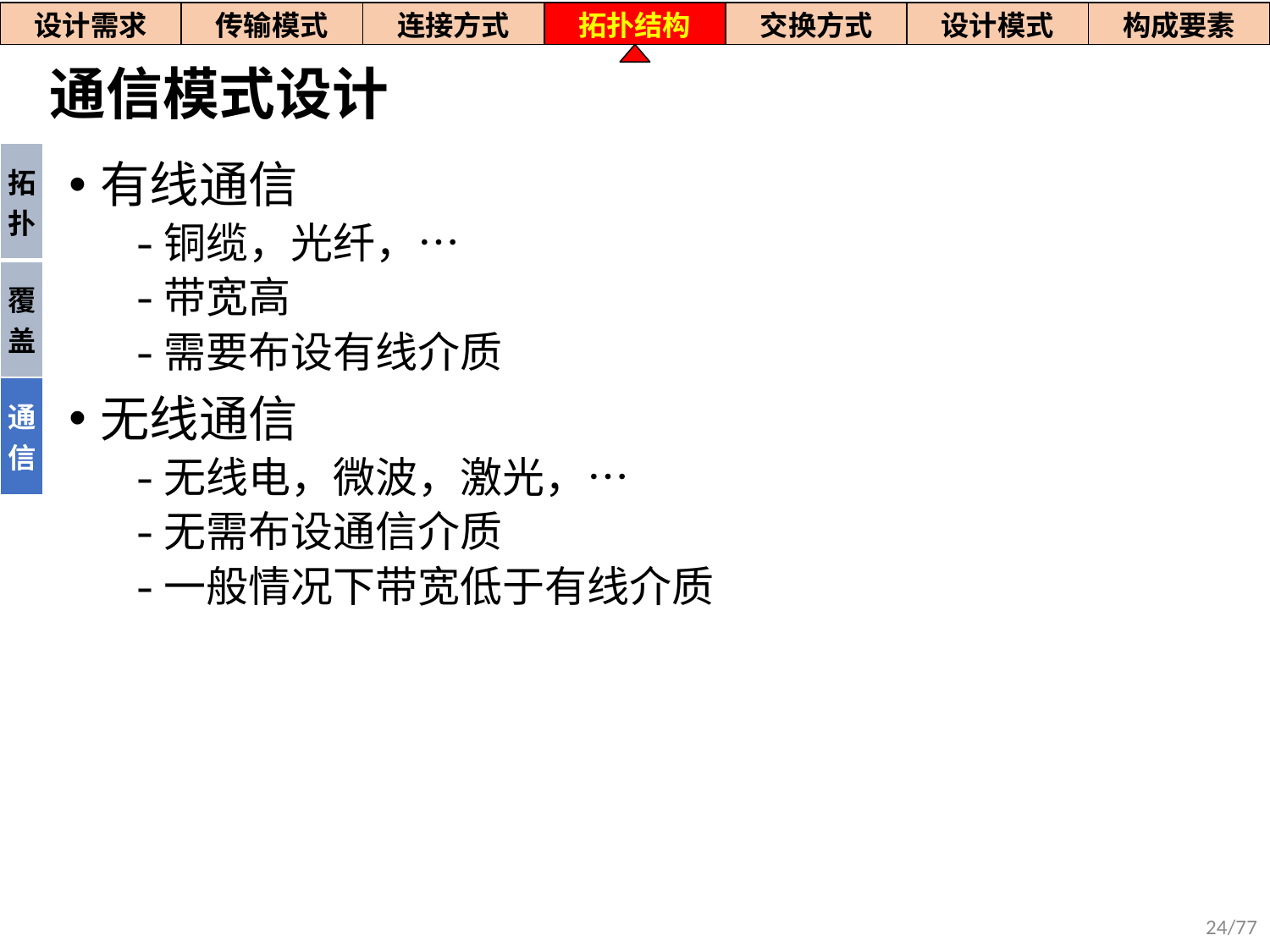

| 设计需求 | 传输模式 | 连接方式 | 拓扑结构 | 交换方式 | 设计模式 | 构成要素 |
| --- | --- | --- | --- | --- | --- | --- |

# 通信模式设计
| 拓扑 |
| --- |
| 覆盖 |
| 通信 |
有线通信
铜缆，光纤，…
带宽高
需要布设有线介质
无线通信
无线电，微波，激光，…
无需布设通信介质
一般情况下带宽低于有线介质

24/77